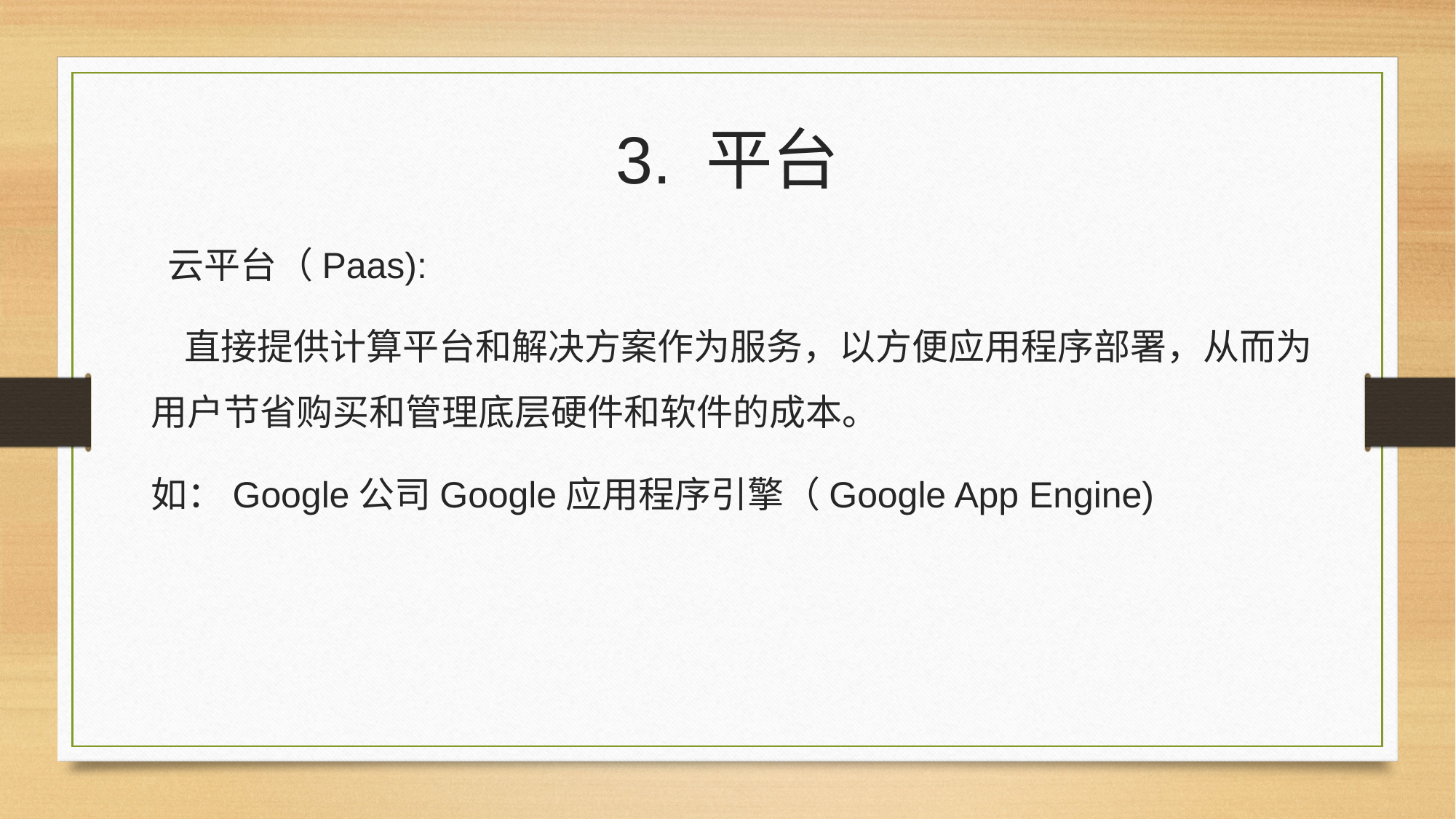

# 3. 平台
 云平台（Paas):
   直接提供计算平台和解决方案作为服务，以方便应用程序部署，从而为用户节省购买和管理底层硬件和软件的成本。
如：Google公司Google应用程序引擎（Google App Engine)